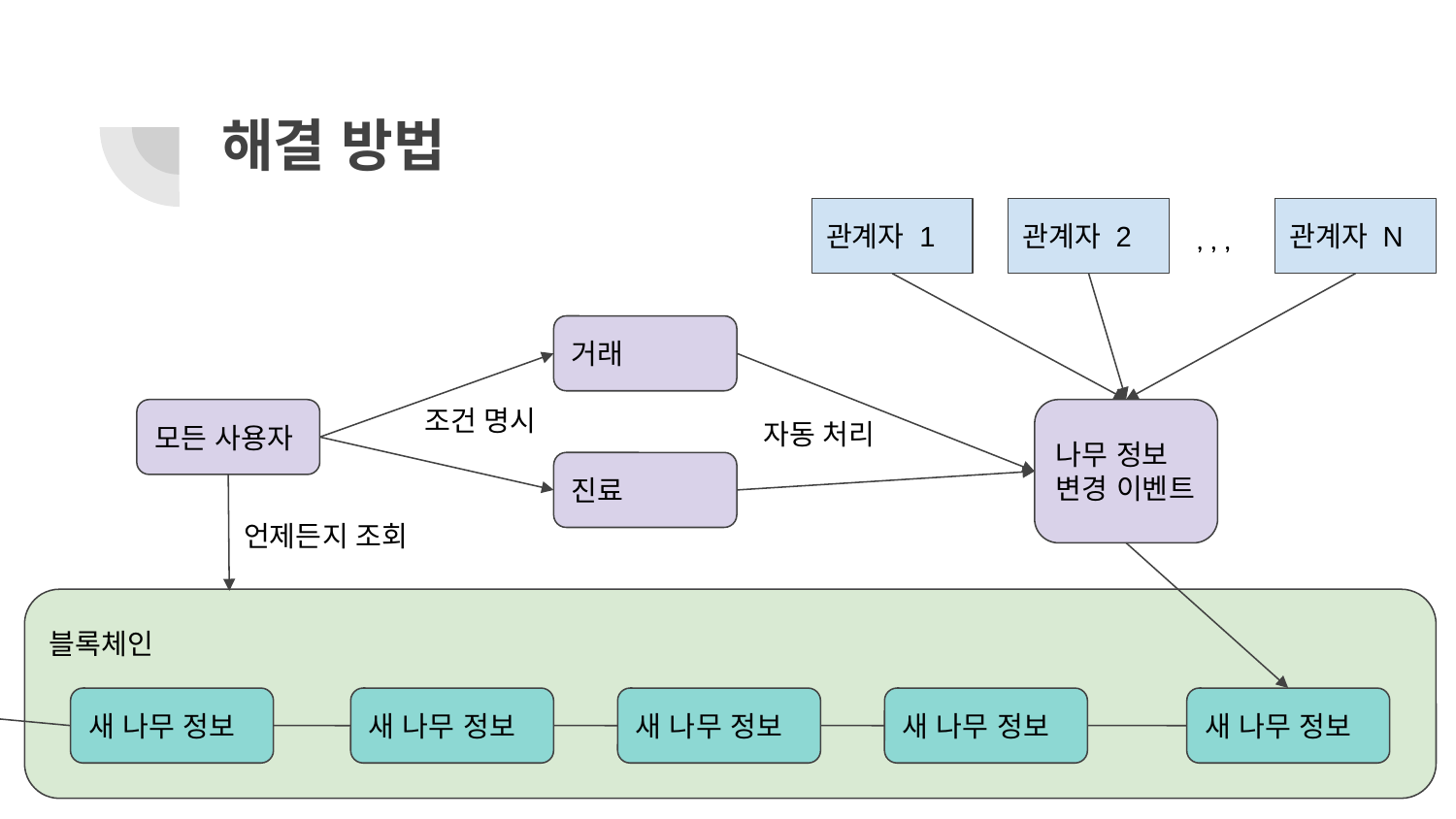

해결 방법
관계자 1
관계자 2
관계자 N
, , ,

거래

조건 명시
모든 사용자
나무 정보 변경 이벤트
자동 처리

진료

언제든지 조회

블록체인

새 나무 정보
새 나무 정보
새 나무 정보
새 나무 정보
새 나무 정보